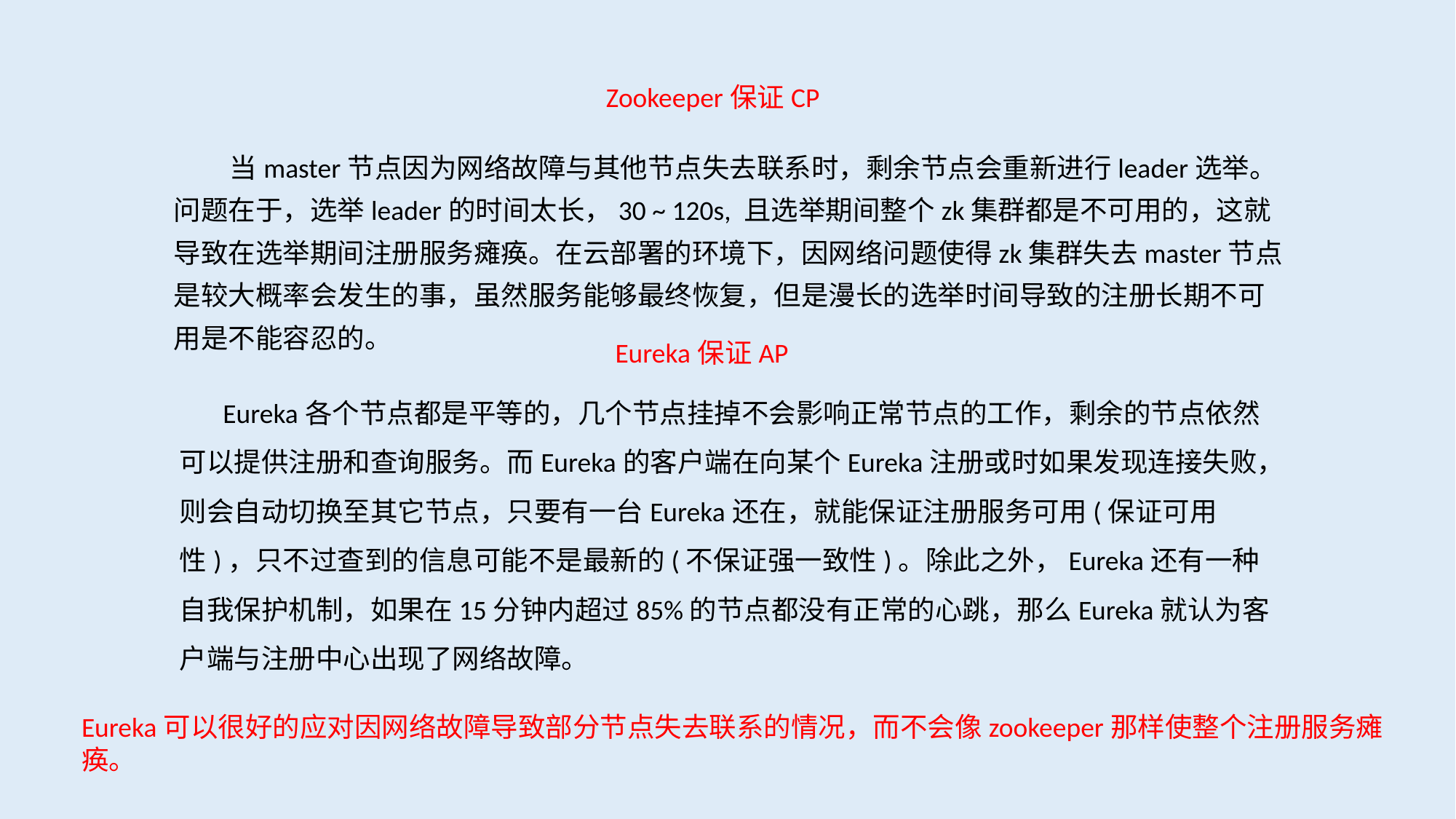

Zookeeper保证CP
        当master节点因为网络故障与其他节点失去联系时，剩余节点会重新进行leader选举。问题在于，选举leader的时间太长，30 ~ 120s, 且选举期间整个zk集群都是不可用的，这就导致在选举期间注册服务瘫痪。在云部署的环境下，因网络问题使得zk集群失去master节点是较大概率会发生的事，虽然服务能够最终恢复，但是漫长的选举时间导致的注册长期不可用是不能容忍的。

Eureka保证AP
       Eureka各个节点都是平等的，几个节点挂掉不会影响正常节点的工作，剩余的节点依然可以提供注册和查询服务。而Eureka的客户端在向某个Eureka注册或时如果发现连接失败，则会自动切换至其它节点，只要有一台Eureka还在，就能保证注册服务可用(保证可用性)，只不过查到的信息可能不是最新的(不保证强一致性)。除此之外，Eureka还有一种自我保护机制，如果在15分钟内超过85%的节点都没有正常的心跳，那么Eureka就认为客户端与注册中心出现了网络故障。
Eureka可以很好的应对因网络故障导致部分节点失去联系的情况，而不会像zookeeper那样使整个注册服务瘫痪。